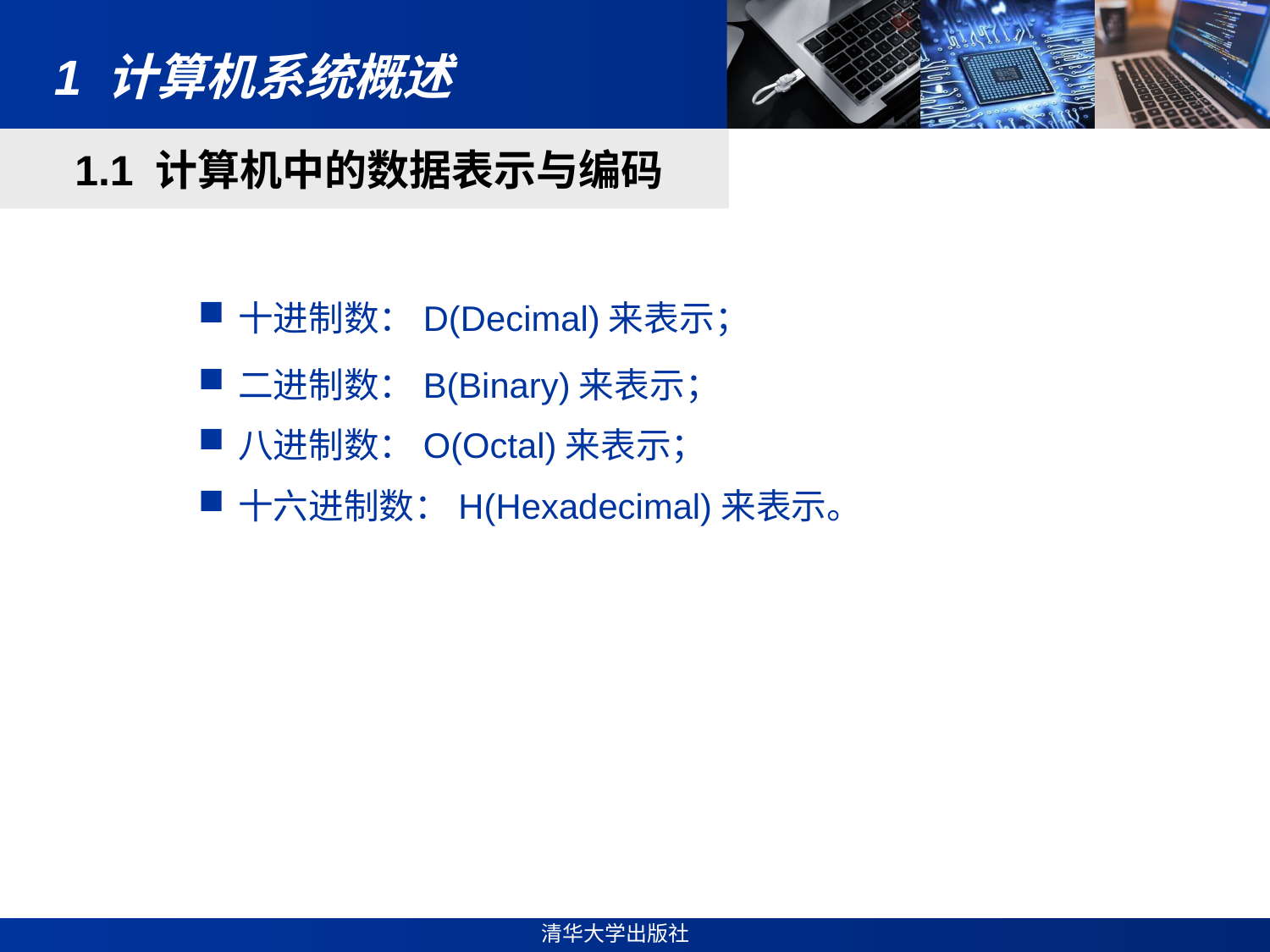

# 1 计算机系统概述
1.1 计算机中的数据表示与编码
十进制数：D(Decimal)来表示；
二进制数：B(Binary)来表示；
八进制数：O(Octal)来表示；
十六进制数：H(Hexadecimal)来表示。